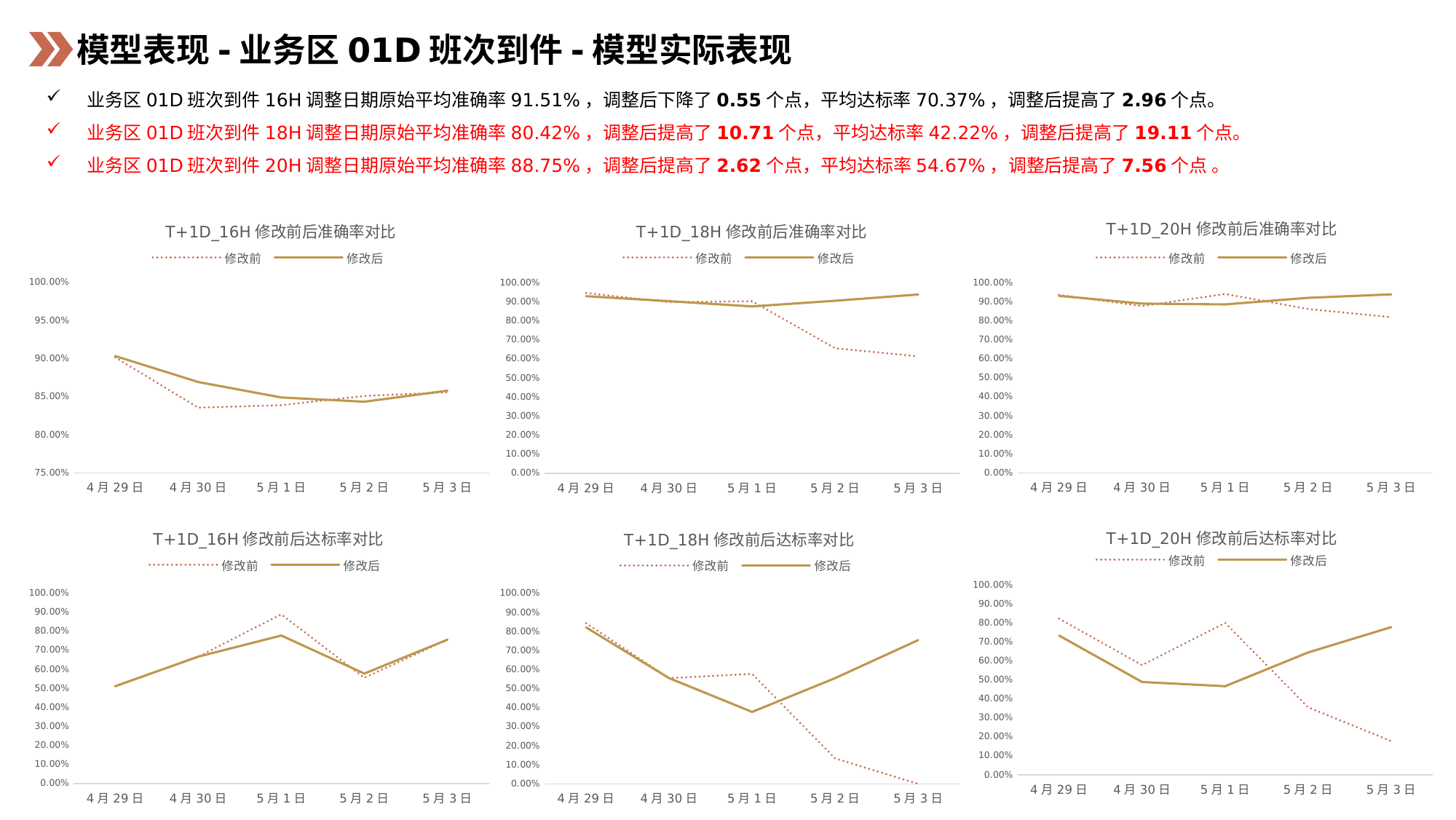

模型表现-业务区01D班次到件-模型实际表现

业务区01D班次到件16H调整日期原始平均准确率91.51%，调整后下降了0.55个点，平均达标率70.37%，调整后提高了2.96个点。
业务区01D班次到件18H调整日期原始平均准确率80.42%，调整后提高了10.71个点，平均达标率42.22%，调整后提高了19.11个点。
业务区01D班次到件20H调整日期原始平均准确率88.75%，调整后提高了2.62个点，平均达标率54.67%，调整后提高了7.56个点 。

### Chart: T+1D_16H修改前后准确率对比

| Category | 修改前 | 修改后 |
|---|---|---|
| 4月29日 | 0.901660761758818 | 0.903434603794836 |
| 4月30日 | 0.835582528616485 | 0.869243789454089 |
| 5月1日 | 0.838825444697463 | 0.848965506943045 |
| 5月2日 | 0.85097243705421 | 0.843385643886354 |
| 5月3日 | 0.855770749847938 | 0.857902977437192 |

### Chart: T+1D_18H修改前后准确率对比

| Category | 修改前 | 修改后 |
|---|---|---|
| 4月29日 | 0.946991648393463 | 0.930316040497639 |
| 4月30日 | 0.898826912618549 | 0.903998817714723 |
| 5月1日 | 0.903670253854842 | 0.87651518633286 |
| 5月2日 | 0.656959270229956 | 0.906290704154567 |
| 5月3日 | 0.614305764716304 | 0.939049142933073 |

### Chart: T+1D_20H修改前后准确率对比

| Category | 修改前 | 修改后 |
|---|---|---|
| 4月29日 | 0.936742818352642 | 0.931523752990889 |
| 4月30日 | 0.877617726794324 | 0.890653766070125 |
| 5月1日 | 0.941555804403968 | 0.886488812722026 |
| 5月2日 | 0.862164610692593 | 0.921141992636703 |
| 5月3日 | 0.819440415024139 | 0.939254458815018 |

### Chart: T+1D_20H修改前后达标率对比

| Category | 修改前 | 修改后 |
|---|---|---|
| 4月29日 | 0.822222222222222 | 0.733333333333333 |
| 4月30日 | 0.577777777777778 | 0.488888888888889 |
| 5月1日 | 0.8 | 0.466666666666667 |
| 5月2日 | 0.355555555555556 | 0.644444444444444 |
| 5月3日 | 0.177777777777778 | 0.777777777777778 |

### Chart: T+1D_16H修改前后达标率对比

| Category | 修改前 | 修改后 |
|---|---|---|
| 4月29日 | 0.511111111111111 | 0.511111111111111 |
| 4月30日 | 0.666666666666667 | 0.666666666666667 |
| 5月1日 | 0.888888888888889 | 0.777777777777778 |
| 5月2日 | 0.555555555555556 | 0.577777777777778 |
| 5月3日 | 0.755555555555556 | 0.755555555555556 |

### Chart: T+1D_18H修改前后达标率对比

| Category | 修改前 | 修改后 |
|---|---|---|
| 4月29日 | 0.844444444444444 | 0.822222222222222 |
| 4月30日 | 0.555555555555556 | 0.555555555555556 |
| 5月1日 | 0.577777777777778 | 0.377777777777778 |
| 5月2日 | 0.133333333333333 | 0.555555555555556 |
| 5月3日 | 0.0 | 0.755555555555556 |